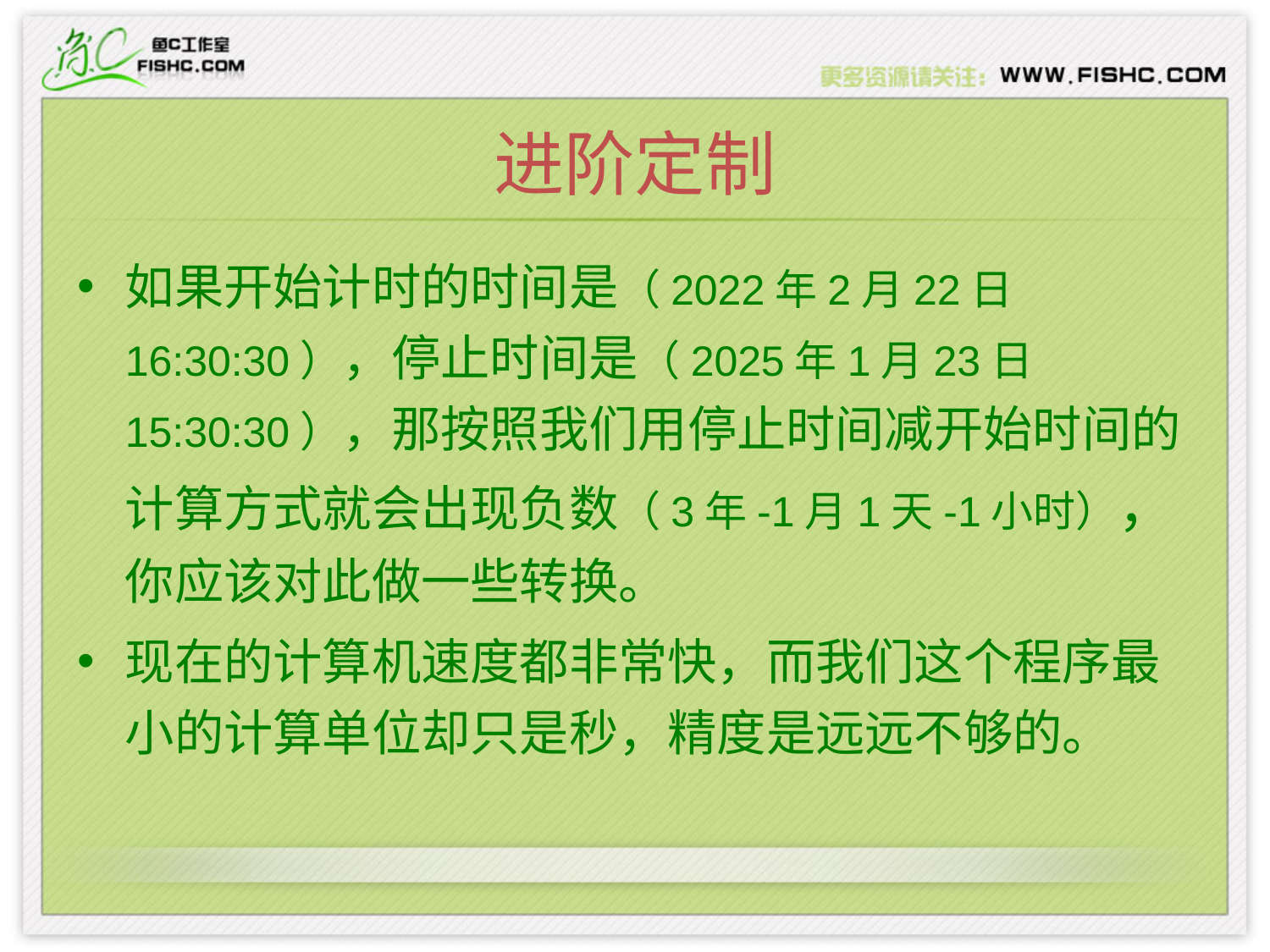

# 进阶定制
如果开始计时的时间是（2022年2月22日16:30:30），停止时间是（2025年1月23日15:30:30），那按照我们用停止时间减开始时间的计算方式就会出现负数（3年-1月1天-1小时），你应该对此做一些转换。
现在的计算机速度都非常快，而我们这个程序最小的计算单位却只是秒，精度是远远不够的。